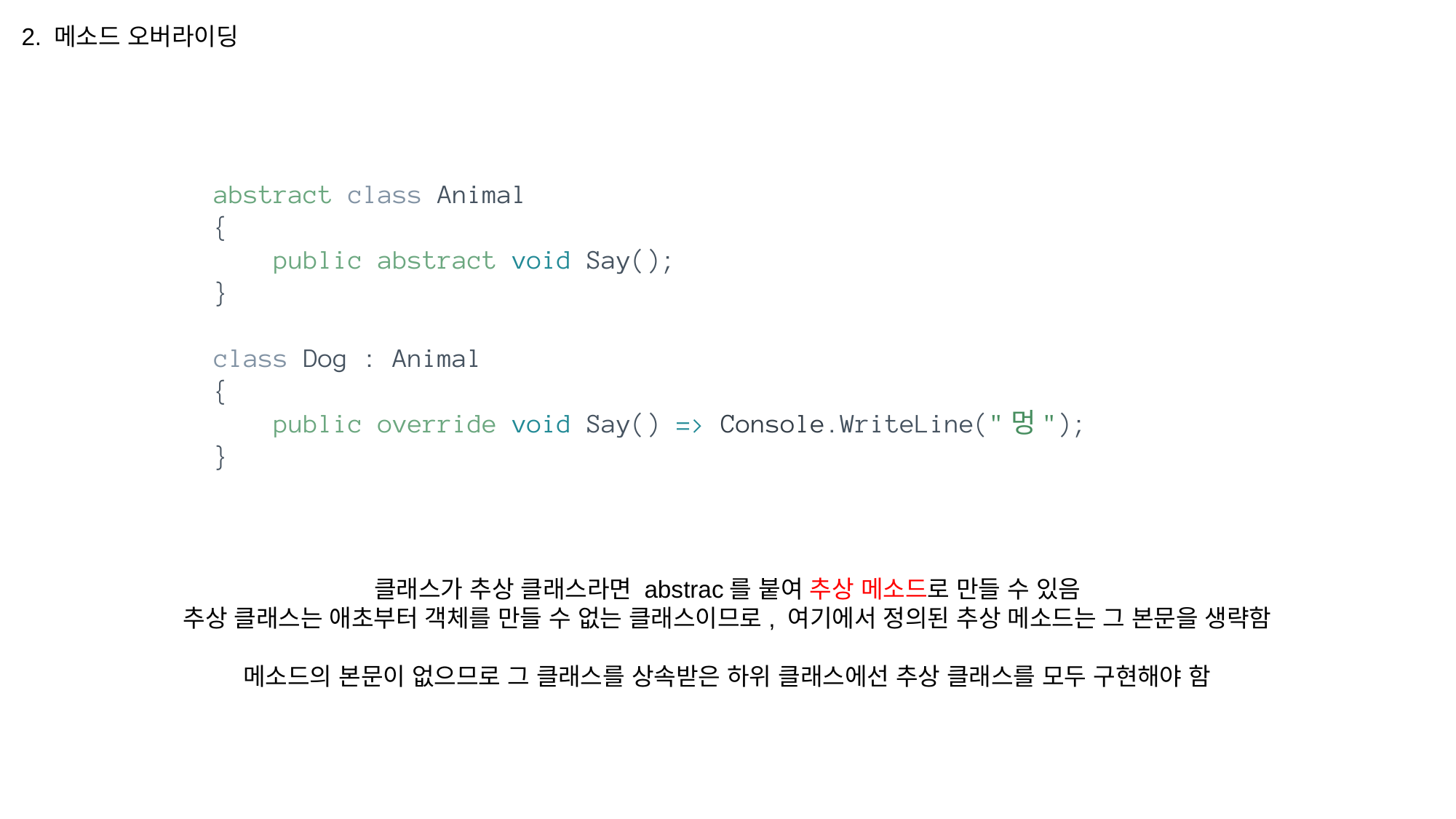

2. 메소드 오버라이딩
abstract class Animal
{
    public abstract void Say();
}
class Dog : Animal
{
    public override void Say() => Console.WriteLine("멍");
}
클래스가 추상 클래스라면 abstrac를 붙여 추상 메소드로 만들 수 있음
추상 클래스는 애초부터 객체를 만들 수 없는 클래스이므로, 여기에서 정의된 추상 메소드는 그 본문을 생략함

메소드의 본문이 없으므로 그 클래스를 상속받은 하위 클래스에선 추상 클래스를 모두 구현해야 함